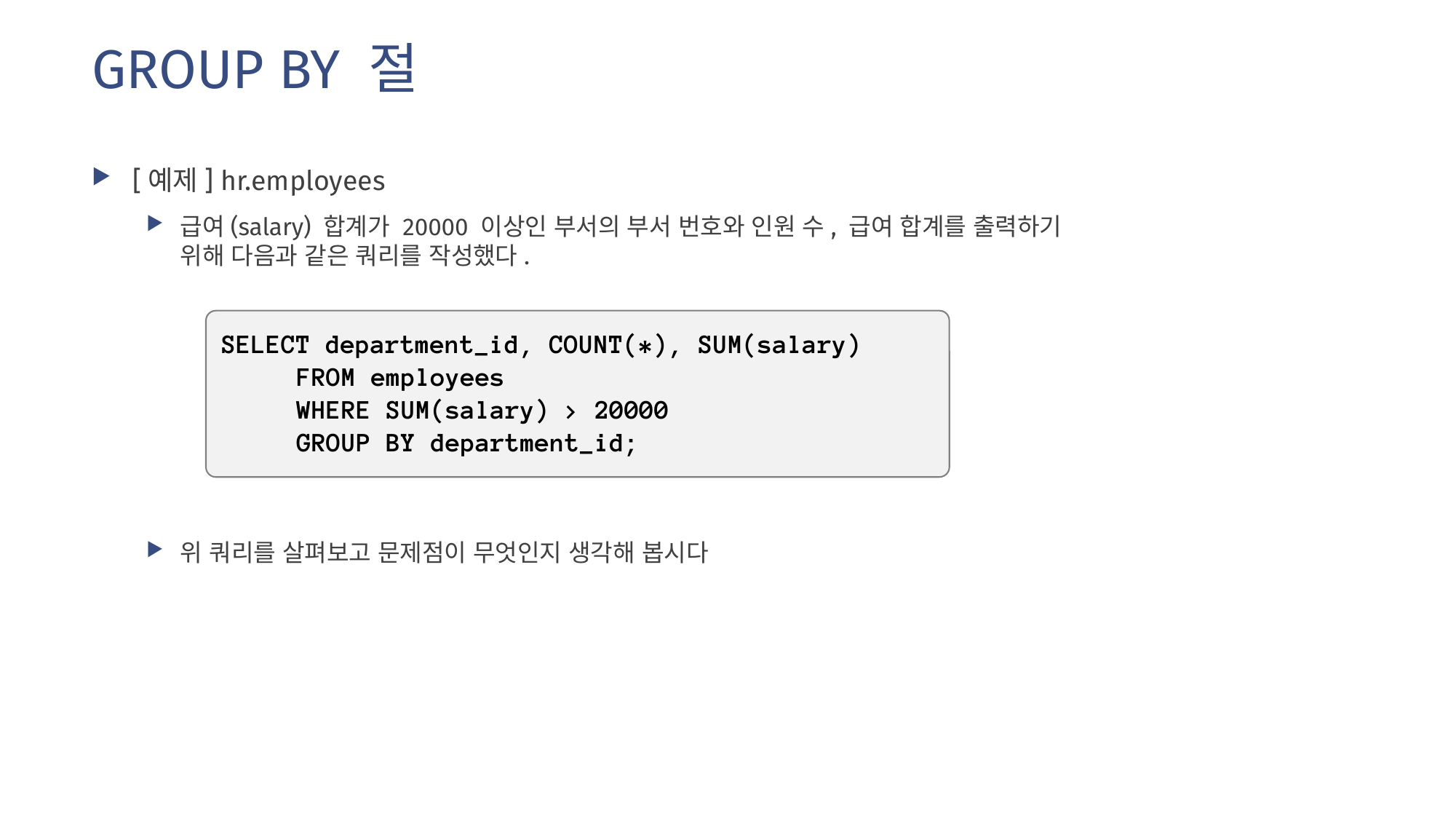

# GROUP BY 절
[예제] hr.employees
급여(salary) 합계가 20000 이상인 부서의 부서 번호와 인원 수, 급여 합계를 출력하기 위해 다음과 같은 쿼리를 작성했다.

위 쿼리를 살펴보고 문제점이 무엇인지 생각해 봅시다
SELECT department_id, COUNT(*), SUM(salary)
	FROM employees
	WHERE SUM(salary) > 20000
	GROUP BY department_id;